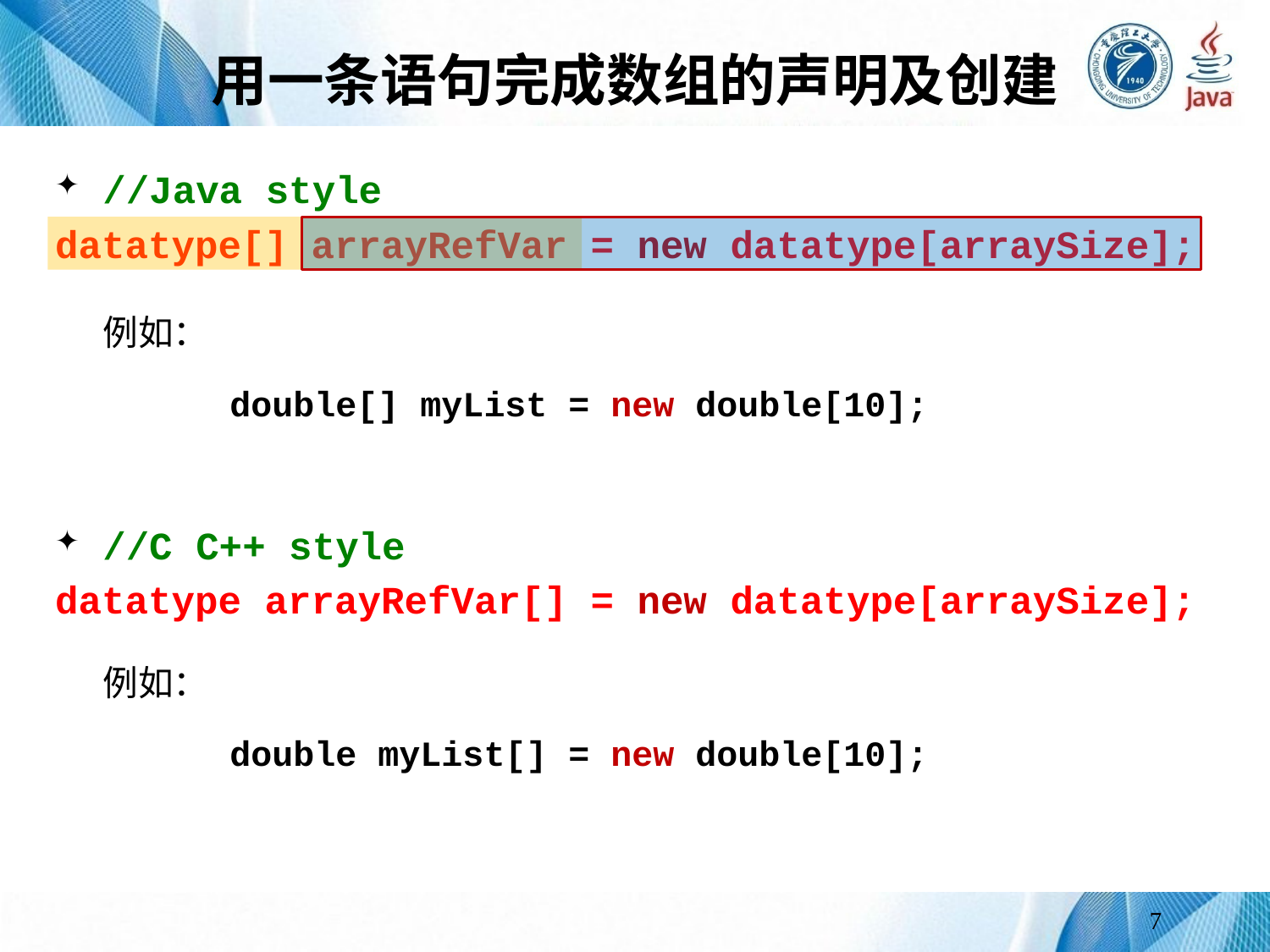

# 用一条语句完成数组的声明及创建
//Java style
datatype[] arrayRefVar = new datatype[arraySize];
 	例如：
		double[] myList = new double[10];

//C C++ style
datatype arrayRefVar[] = new datatype[arraySize];
	例如：
		double myList[] = new double[10];

7